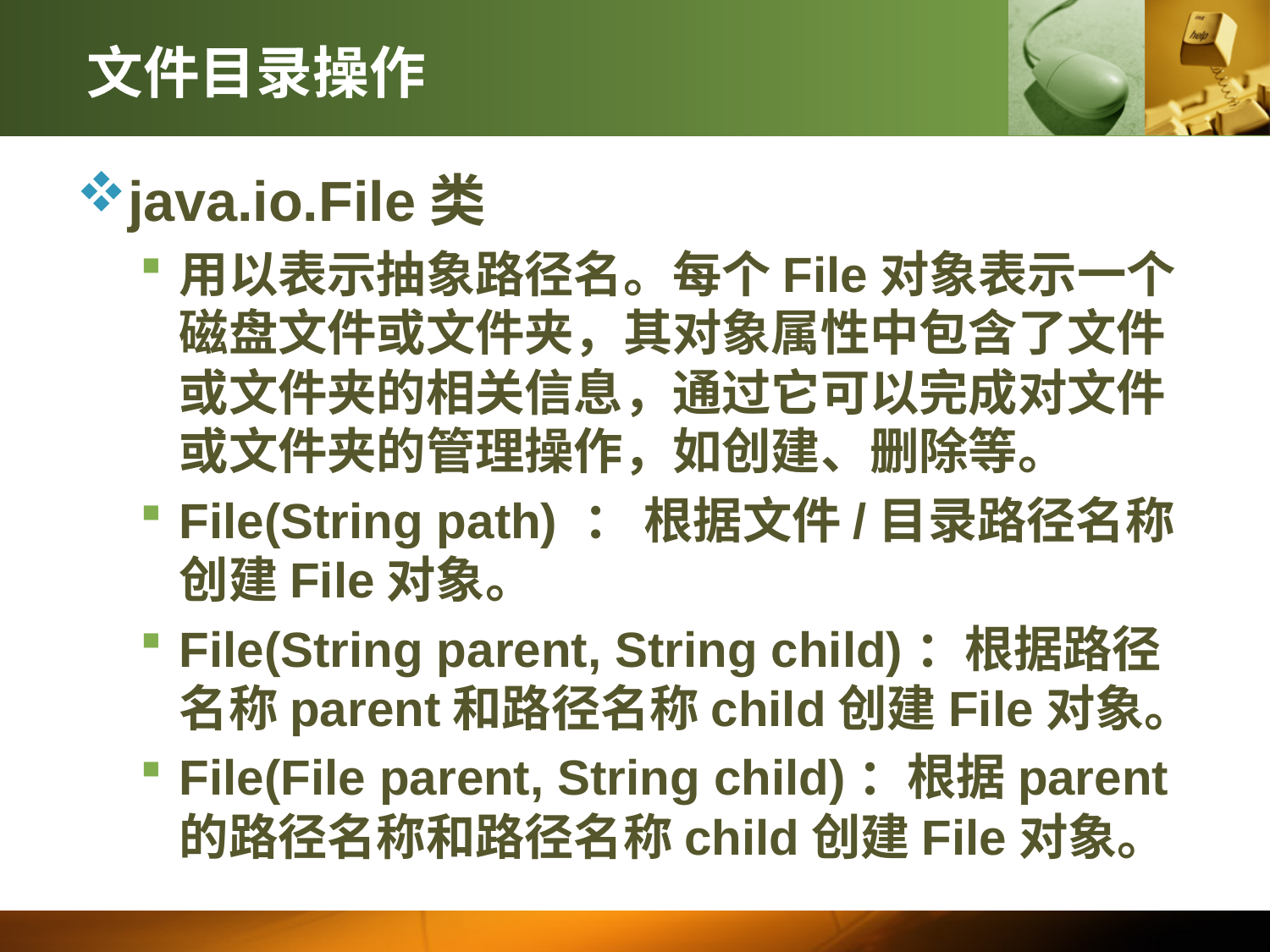

# 文件目录操作
java.io.File类
用以表示抽象路径名。每个File对象表示一个磁盘文件或文件夹，其对象属性中包含了文件或文件夹的相关信息，通过它可以完成对文件或文件夹的管理操作，如创建、删除等。
File(String path) ： 根据文件/目录路径名称创建File对象。
File(String parent, String child)：根据路径名称parent和路径名称child创建File对象。
File(File parent, String child)：根据parent的路径名称和路径名称child创建File对象。